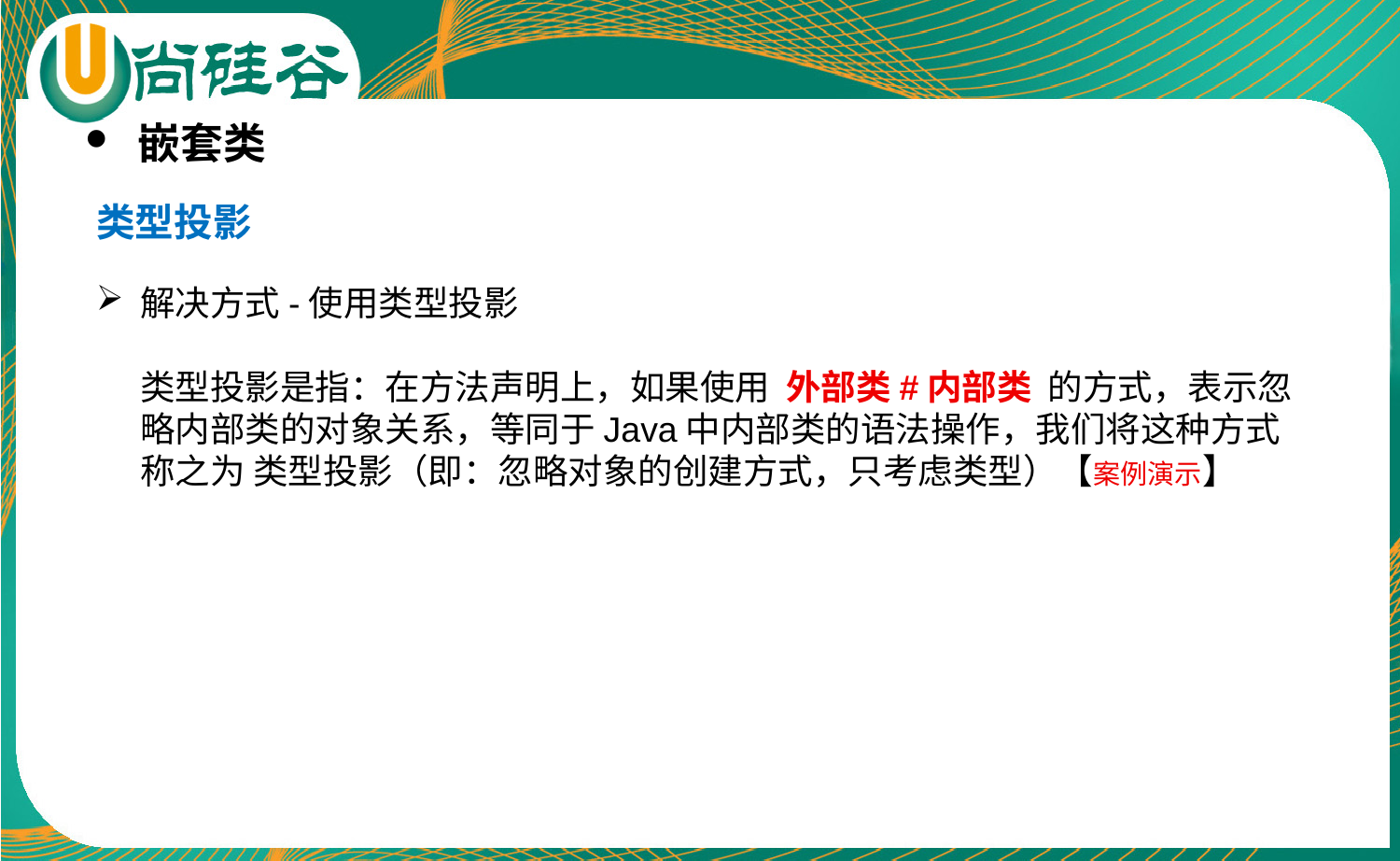

嵌套类

类型投影

解决方式-使用类型投影
类型投影是指：在方法声明上，如果使用  外部类#内部类  的方式，表示忽略内部类的对象关系，等同于Java中内部类的语法操作，我们将这种方式称之为 类型投影（即：忽略对象的创建方式，只考虑类型）【案例演示】